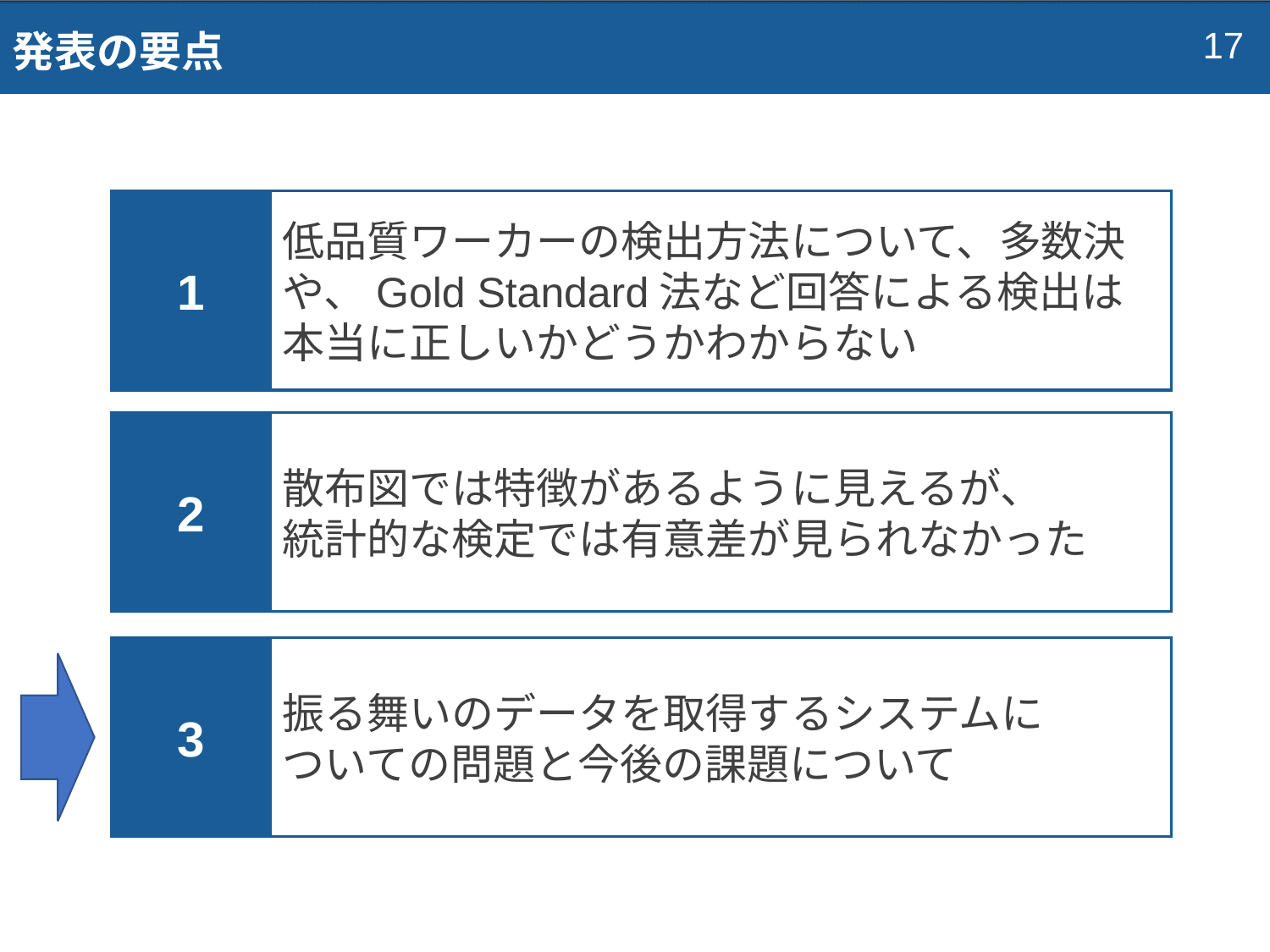

発表の要点
17
1
低品質ワーカーの検出方法について、多数決や、Gold Standard法など回答による検出は本当に正しいかどうかわからない
2

散布図では特徴があるように見えるが、
統計的な検定では有意差が見られなかった

3

振る舞いのデータを取得するシステムに
ついての問題と今後の課題について